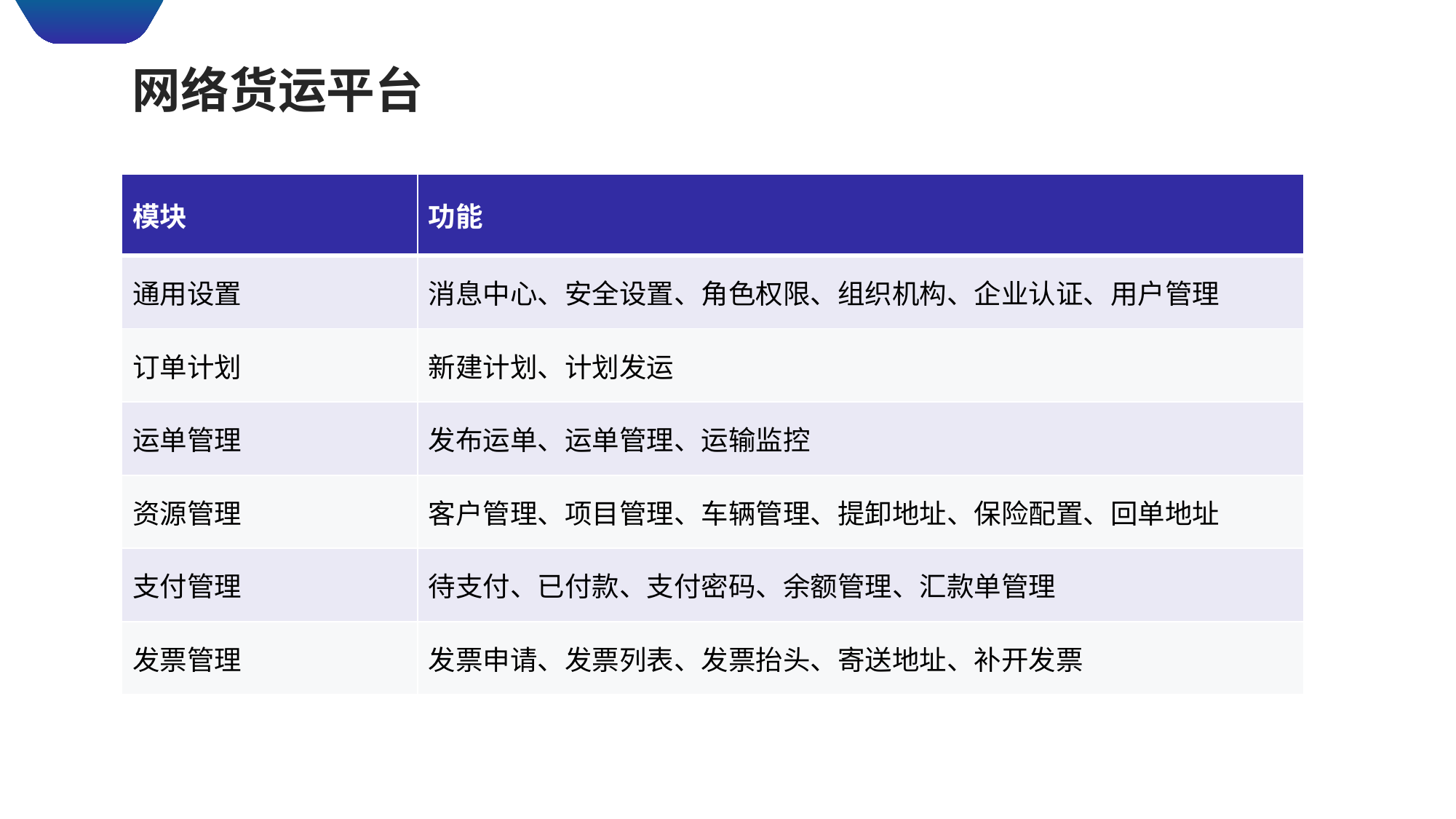

网络货运平台
| 模块 | 功能 |
| --- | --- |
| 通用设置 | 消息中心、安全设置、角色权限、组织机构、企业认证、用户管理 |
| 订单计划 | 新建计划、计划发运 |
| 运单管理 | 发布运单、运单管理、运输监控 |
| 资源管理 | 客户管理、项目管理、车辆管理、提卸地址、保险配置、回单地址 |
| 支付管理 | 待支付、已付款、支付密码、余额管理、汇款单管理 |
| 发票管理 | 发票申请、发票列表、发票抬头、寄送地址、补开发票 |